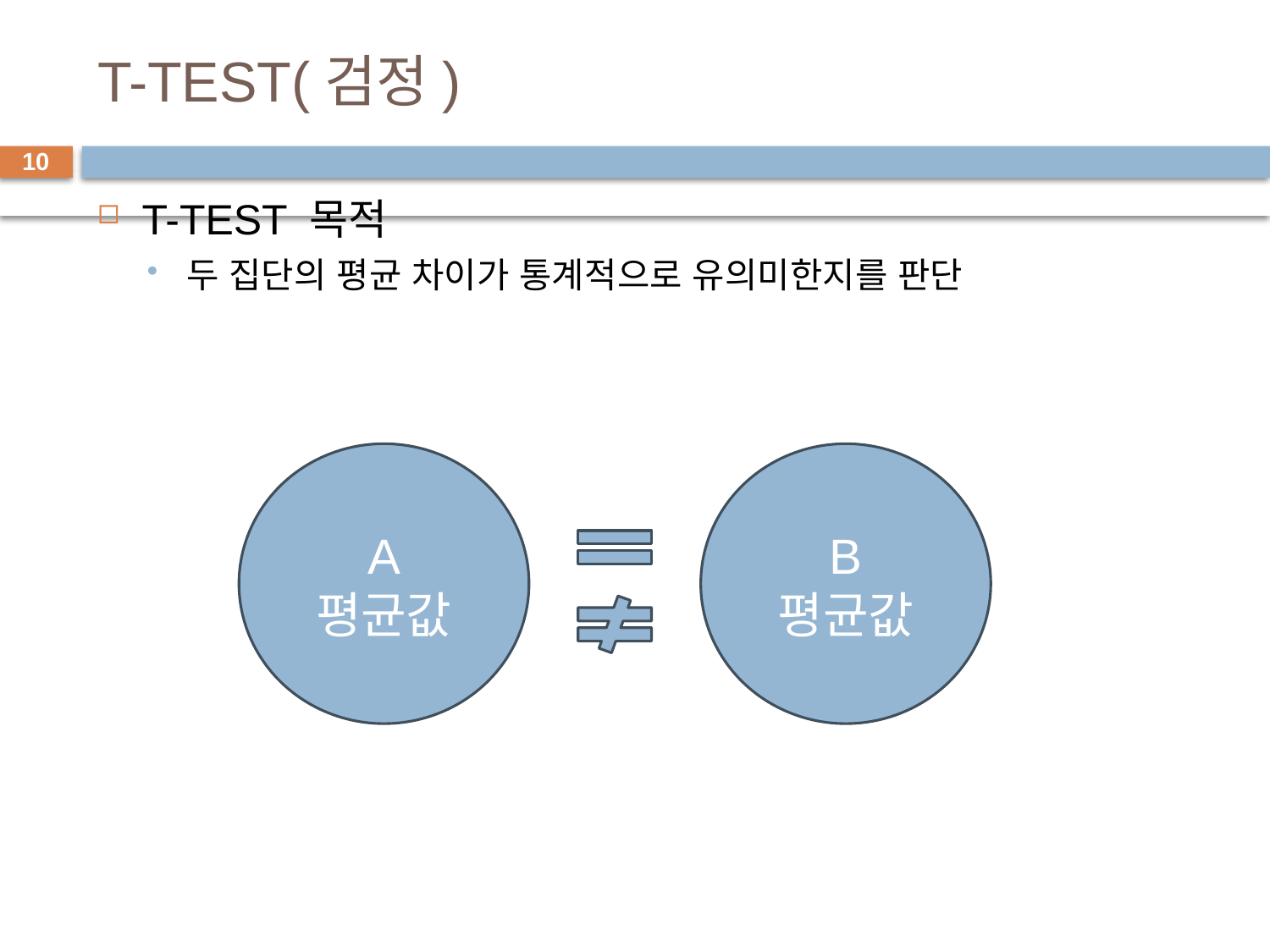

# T-TEST(검정)
10
T-TEST 목적
두 집단의 평균 차이가 통계적으로 유의미한지를 판단

A
평균값
B
평균값